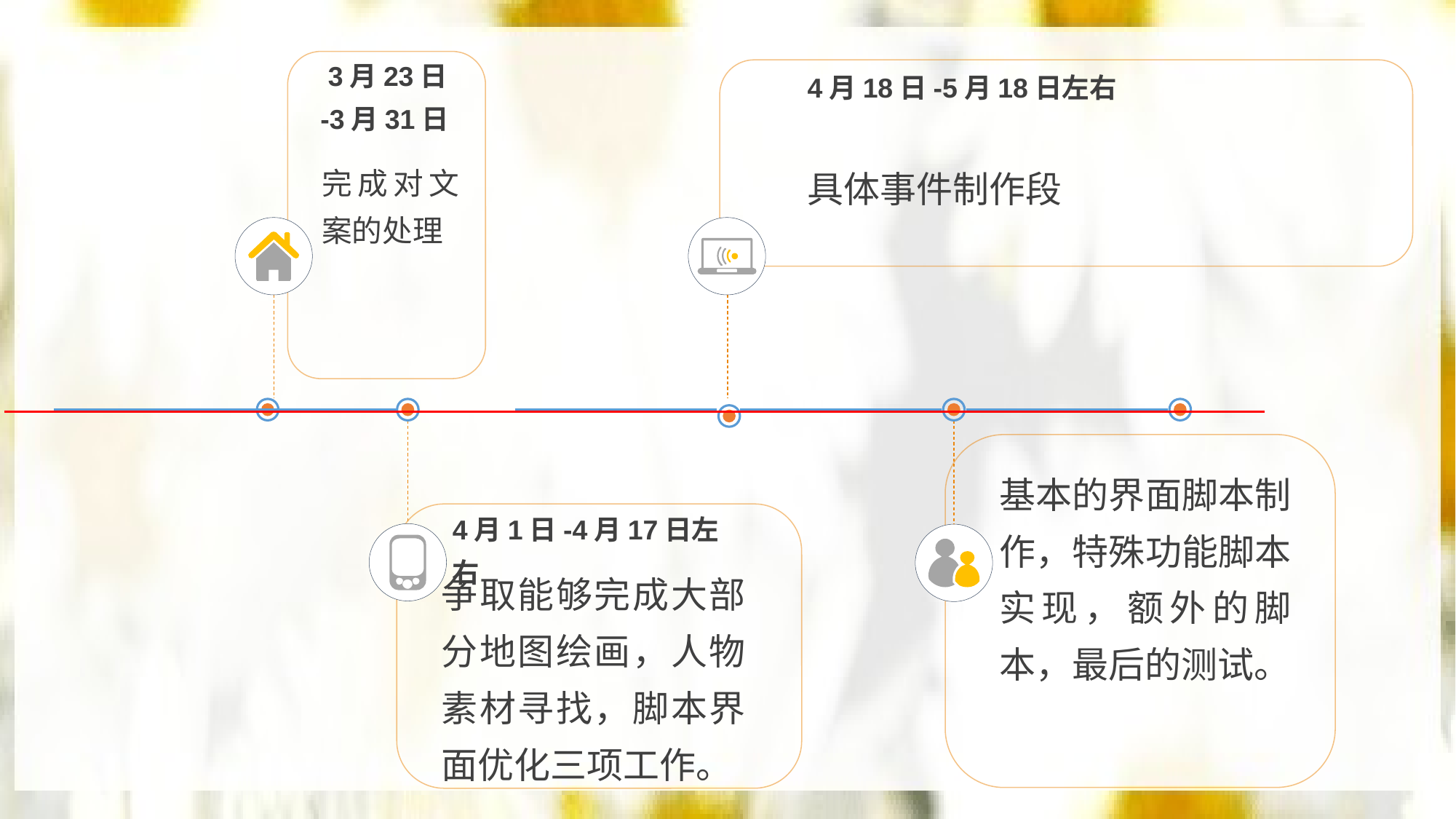

3月23日
-3月31日

完成对文案的处理
4月18日-5月18日左右

具体事件制作段

基本的界面脚本制作，特殊功能脚本实现，额外的脚本，最后的测试。
4月1日-4月17日左右

争取能够完成大部分地图绘画，人物素材寻找，脚本界面优化三项工作。